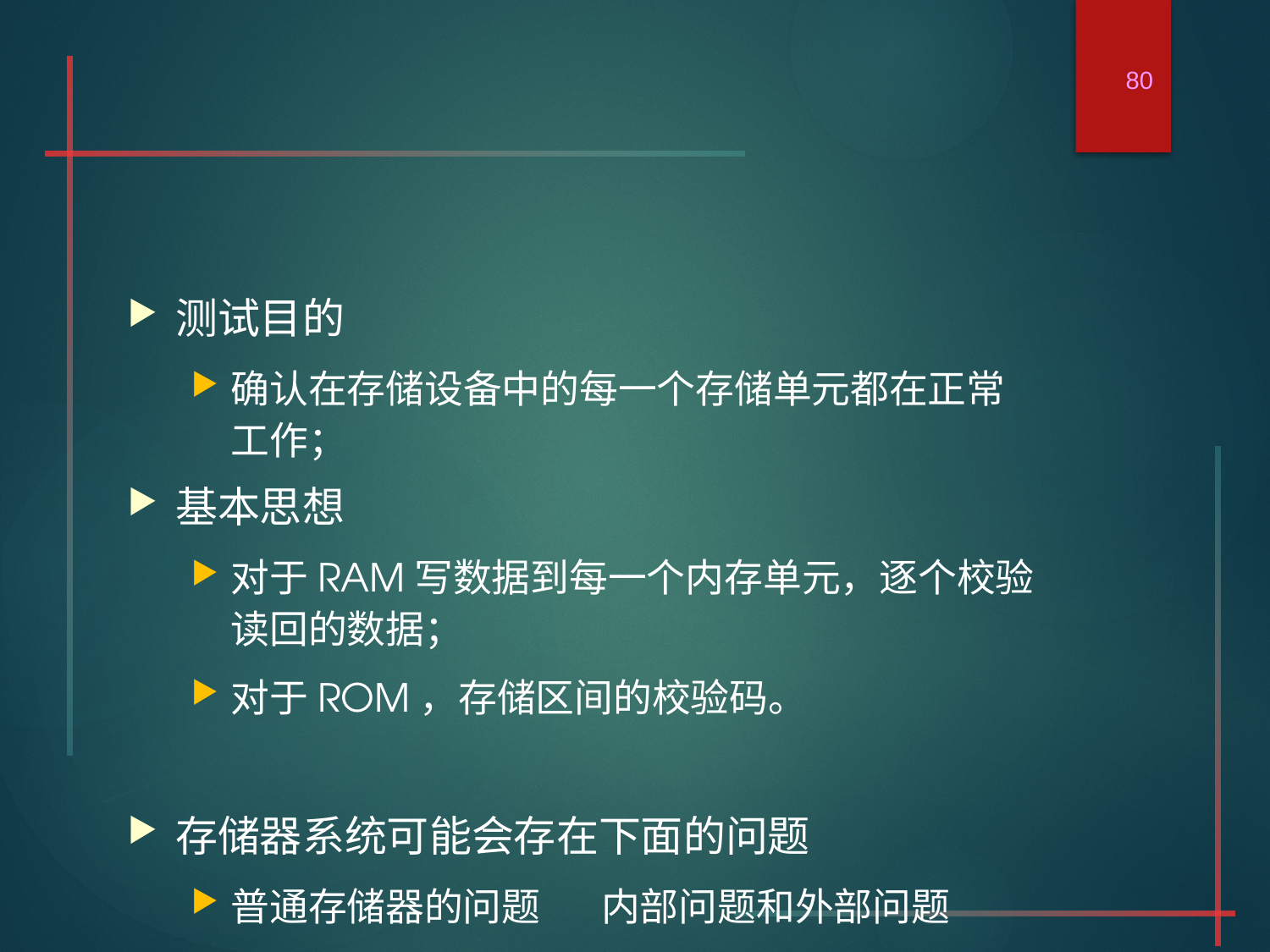

80
#
测试目的
确认在存储设备中的每一个存储单元都在正常工作；
基本思想
对于RAM写数据到每一个内存单元，逐个校验读回的数据；
对于ROM，存储区间的校验码。

存储器系统可能会存在下面的问题
普通存储器的问题       内部问题和外部问题
电子线路的问题
无存储器的芯片
芯片的不正确插入
测试策略